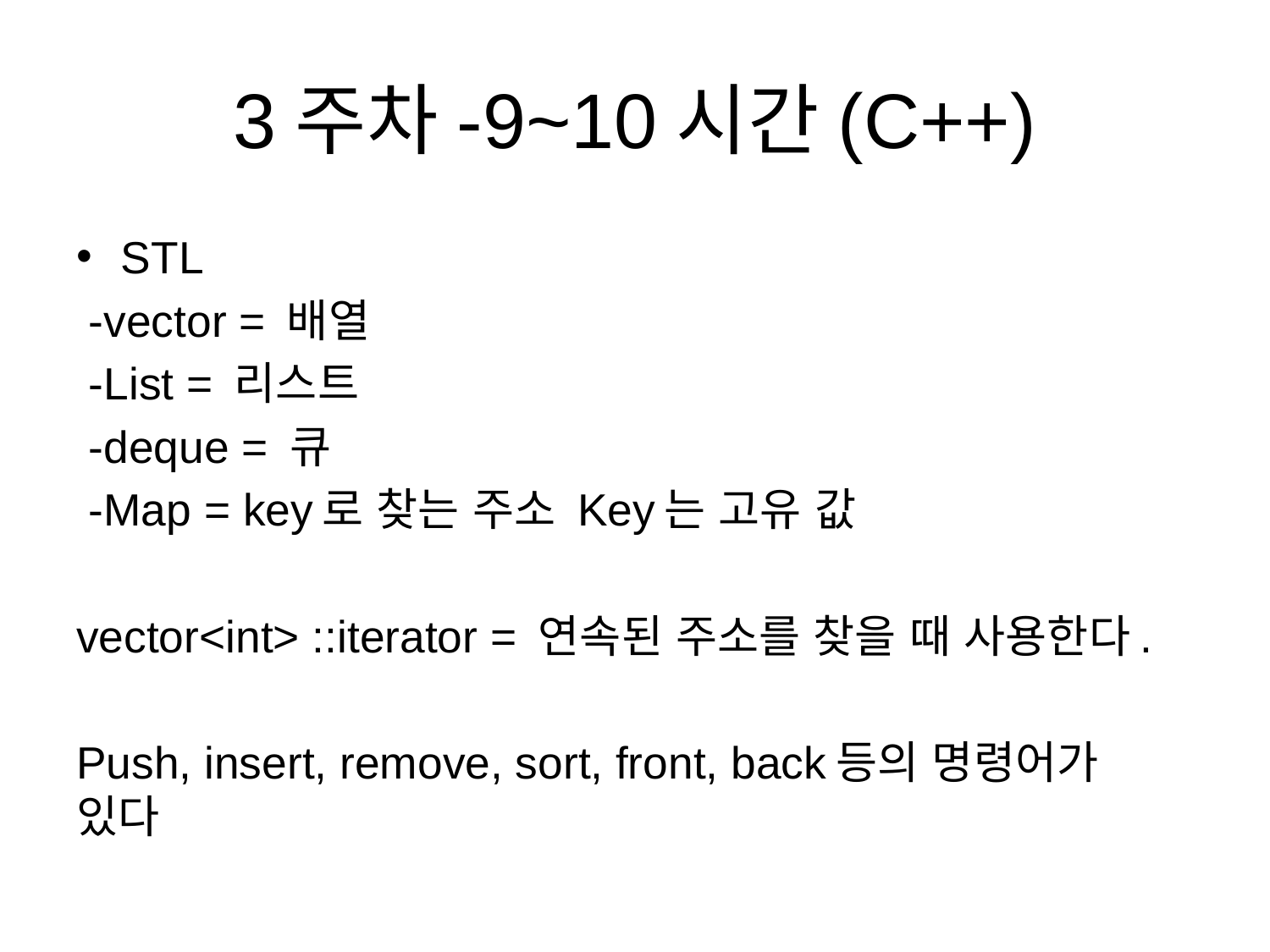

# 3주차-9~10시간(C++)
STL
 -vector = 배열
 -List = 리스트
 -deque = 큐
 -Map = key로 찾는 주소 Key는 고유 값

vector<int> ::iterator = 연속된 주소를 찾을 때 사용한다.

Push, insert, remove, sort, front, back등의 명령어가 있다